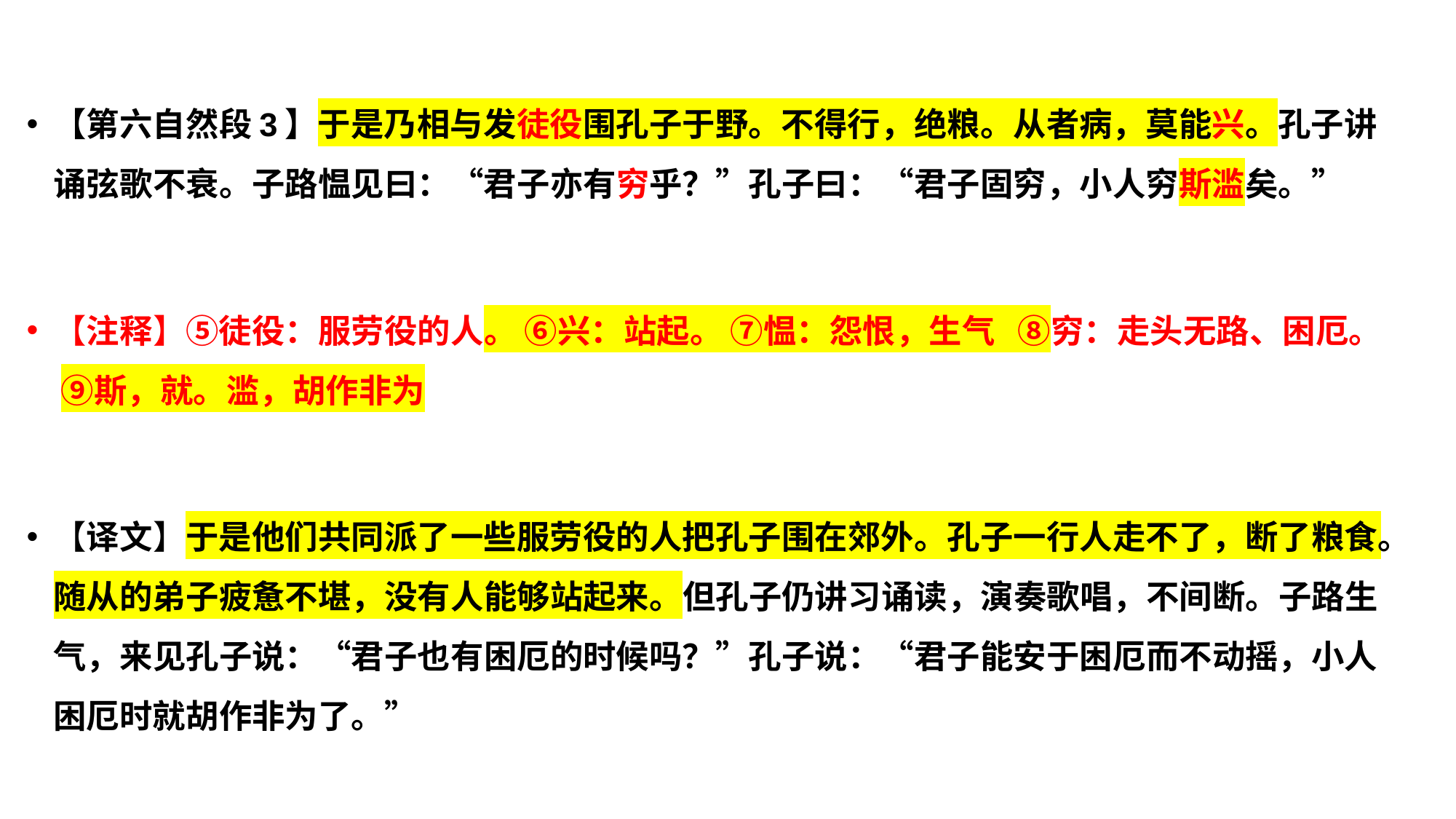

【第六自然段3】于是乃相与发徒役围孔子于野。不得行，绝粮。从者病，莫能兴。孔子讲诵弦歌不衰。子路愠见曰：“君子亦有穷乎？”孔子曰：“君子固穷，小人穷斯滥矣。”

【注释】⑤徒役：服劳役的人。 ⑥兴：站起。 ⑦愠：怨恨，生气   ⑧穷：走头无路、困厄。 ⑨斯，就。滥，胡作非为

【译文】于是他们共同派了一些服劳役的人把孔子围在郊外。孔子一行人走不了，断了粮食。随从的弟子疲惫不堪，没有人能够站起来。但孔子仍讲习诵读，演奏歌唱，不间断。子路生气，来见孔子说：“君子也有困厄的时候吗？”孔子说：“君子能安于困厄而不动摇，小人困厄时就胡作非为了。”